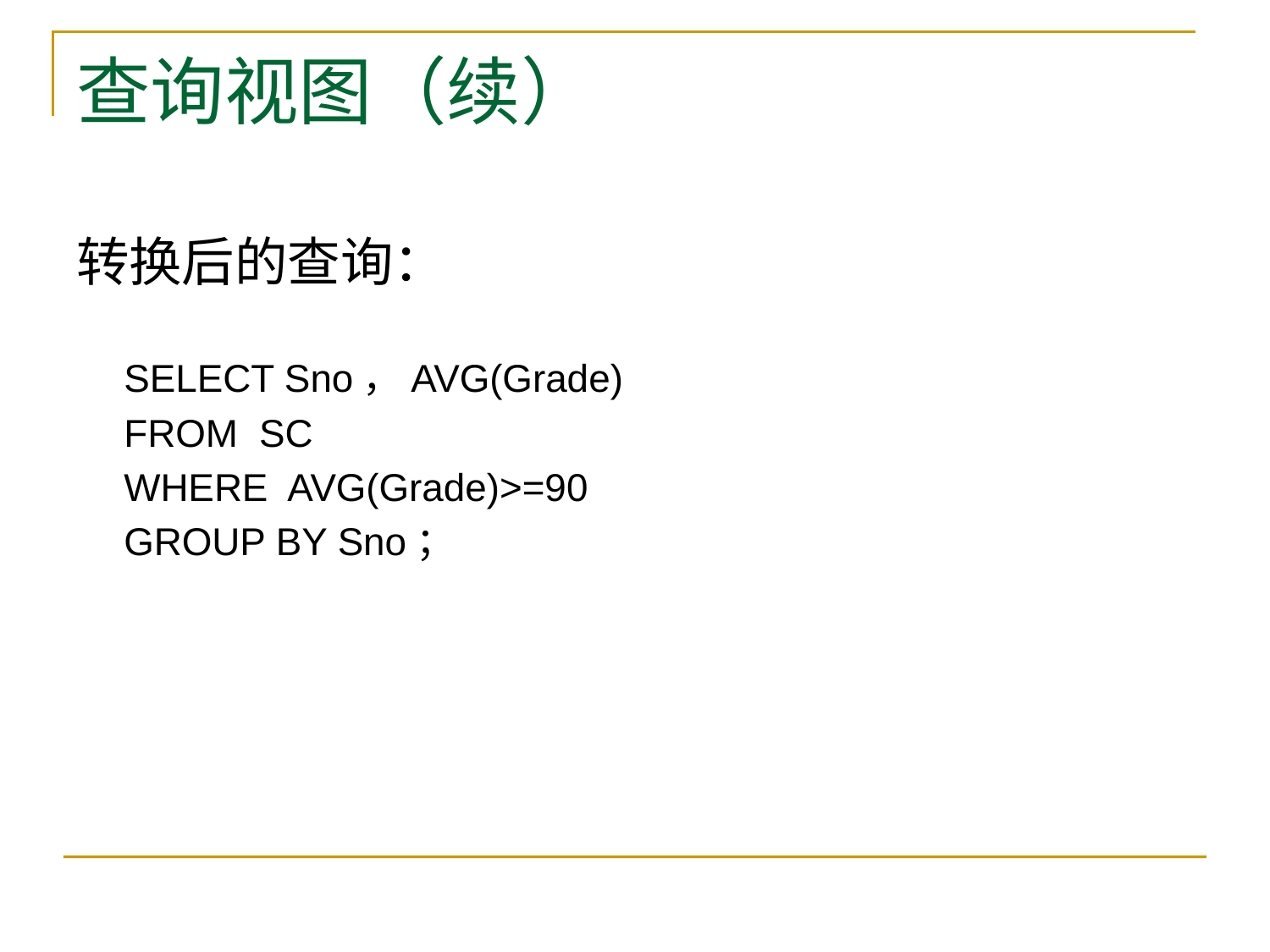

# 查询视图（续）
转换后的查询：

SELECT Sno，AVG(Grade)
FROM  SC
WHERE  AVG(Grade)>=90
GROUP BY Sno；